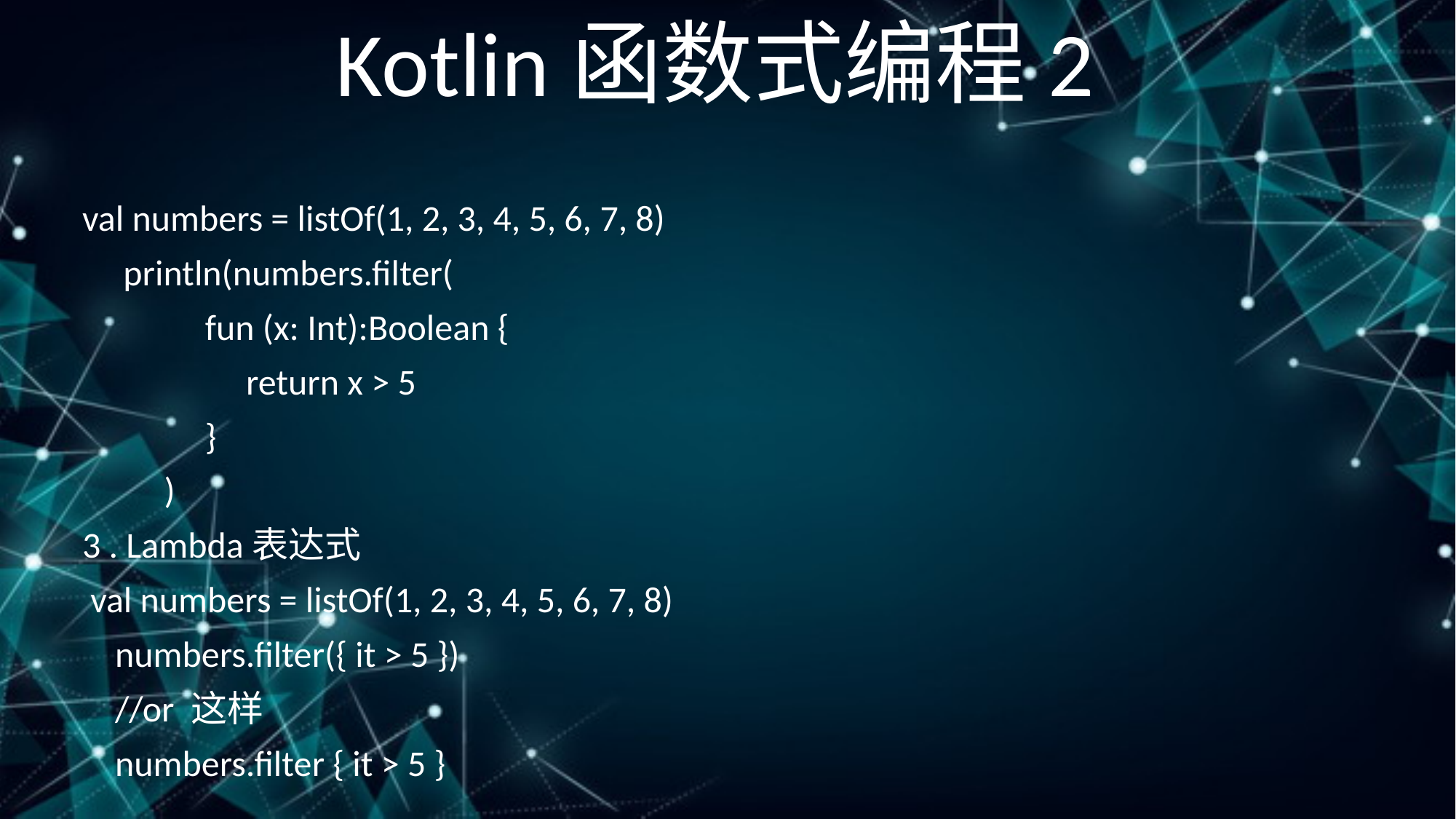

# Kotlin函数式编程2

val numbers = listOf(1, 2, 3, 4, 5, 6, 7, 8)
     println(numbers.filter(
               fun (x: Int):Boolean {
                    return x > 5
               }
          )
3 . Lambda表达式
 val numbers = listOf(1, 2, 3, 4, 5, 6, 7, 8)
    numbers.filter({ it > 5 })
    //or 这样
    numbers.filter { it > 5 }